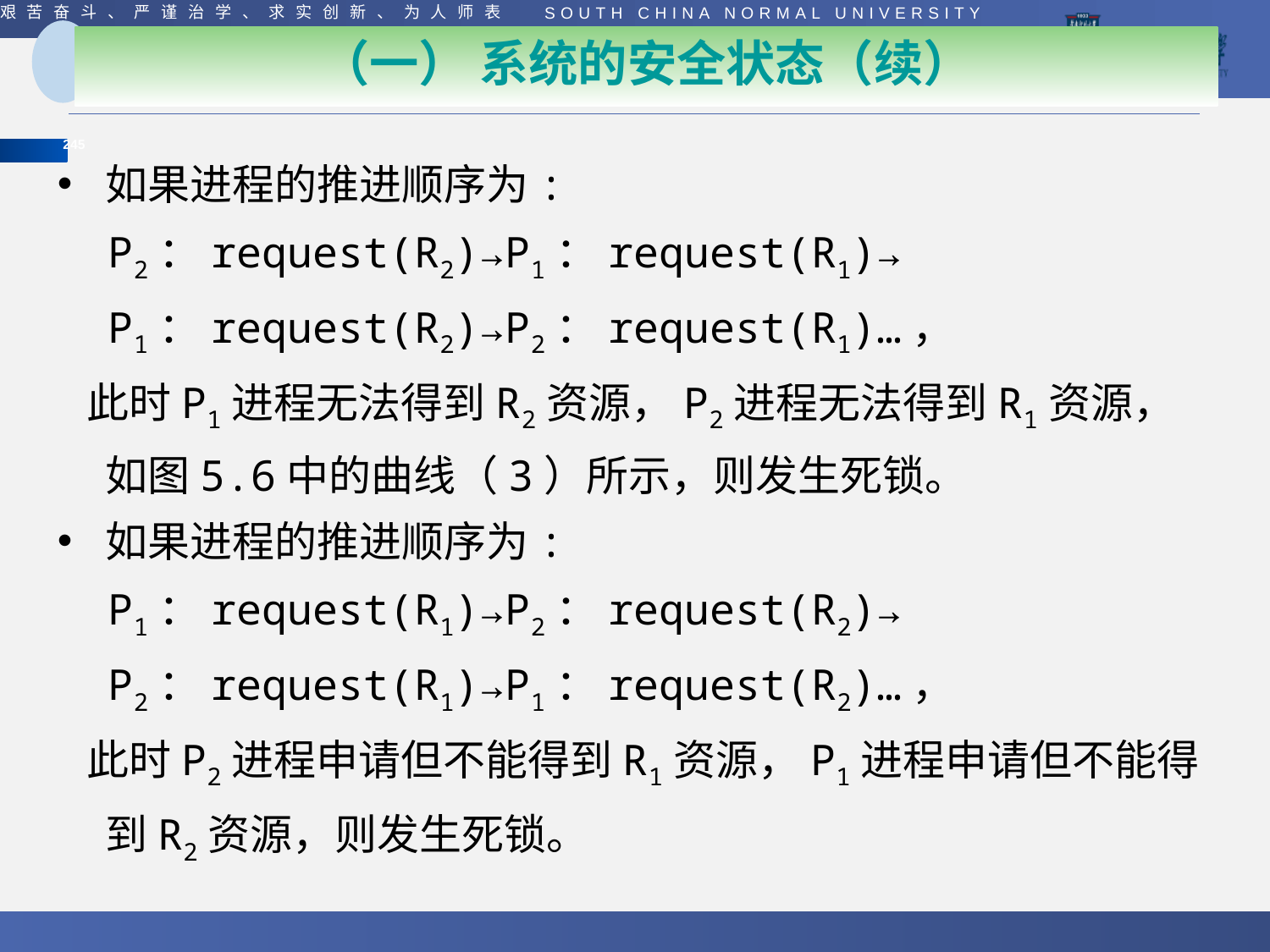

（一） 系统的安全状态（续）
如果进程的推进顺序为:
  P2：request(R2)→P1：request(R1)→
  P1：request(R2)→P2：request(R1)…，
  此时P1进程无法得到R2资源，P2进程无法得到R1资源，如图5.6中的曲线（3）所示，则发生死锁。
如果进程的推进顺序为:
  P1：request(R1)→P2：request(R2)→
  P2：request(R1)→P1：request(R2)…，
  此时P2进程申请但不能得到R1资源，P1进程申请但不能得到R2资源，则发生死锁。

245